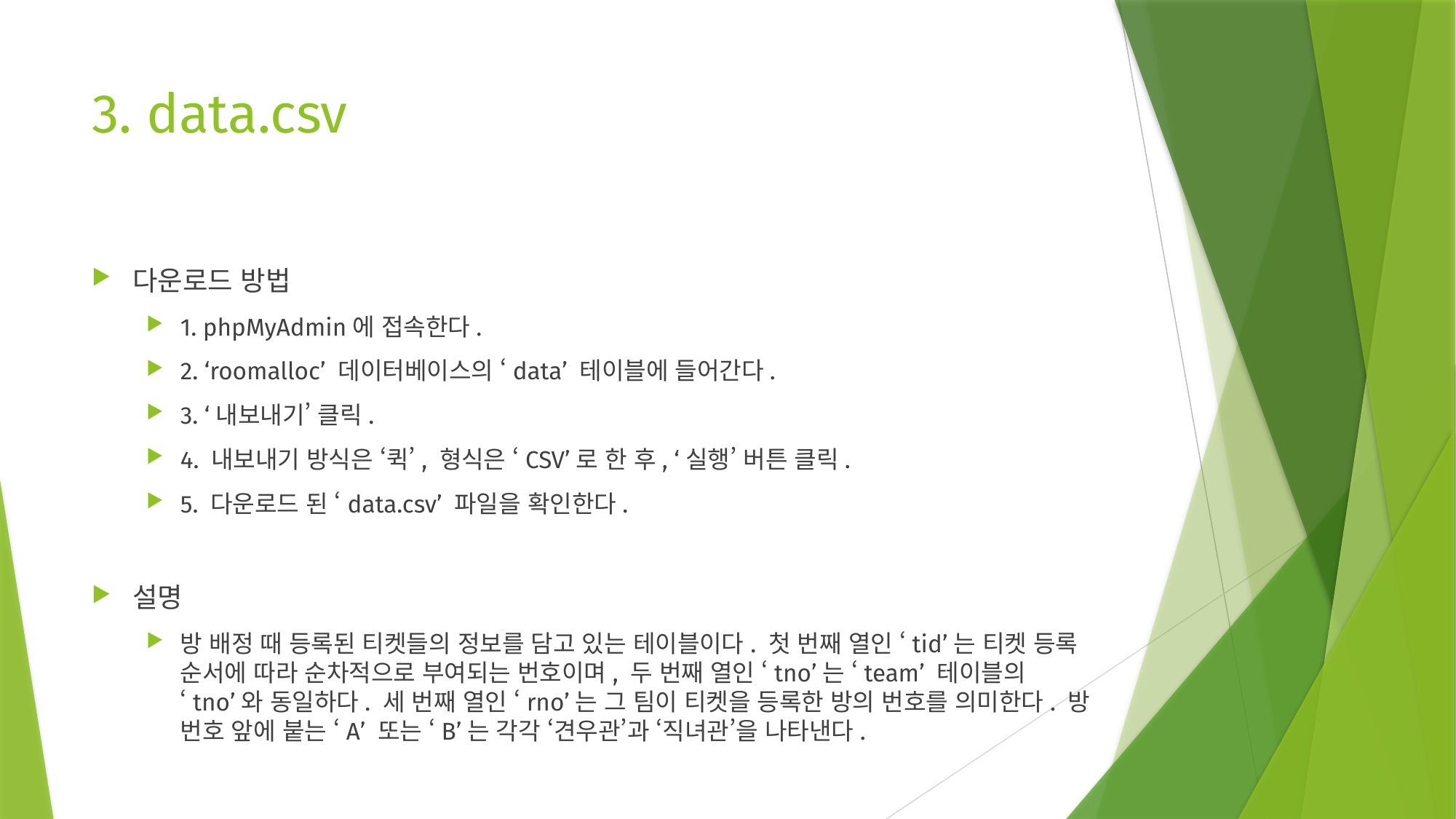

# 3. data.csv
다운로드 방법
1. phpMyAdmin에 접속한다.
2. ‘roomalloc’ 데이터베이스의 ‘data’ 테이블에 들어간다.
3. ‘내보내기’ 클릭.
4. 내보내기 방식은 ‘퀵’, 형식은 ‘CSV’로 한 후, ‘실행’ 버튼 클릭.
5. 다운로드 된 ‘data.csv’ 파일을 확인한다.

설명
방 배정 때 등록된 티켓들의 정보를 담고 있는 테이블이다. 첫 번째 열인 ‘tid’는 티켓 등록 순서에 따라 순차적으로 부여되는 번호이며, 두 번째 열인 ‘tno’는 ‘team’ 테이블의 ‘tno’와 동일하다. 세 번째 열인 ‘rno’는 그 팀이 티켓을 등록한 방의 번호를 의미한다. 방 번호 앞에 붙는 ‘A’ 또는 ‘B’는 각각 ‘견우관’과 ‘직녀관’을 나타낸다.